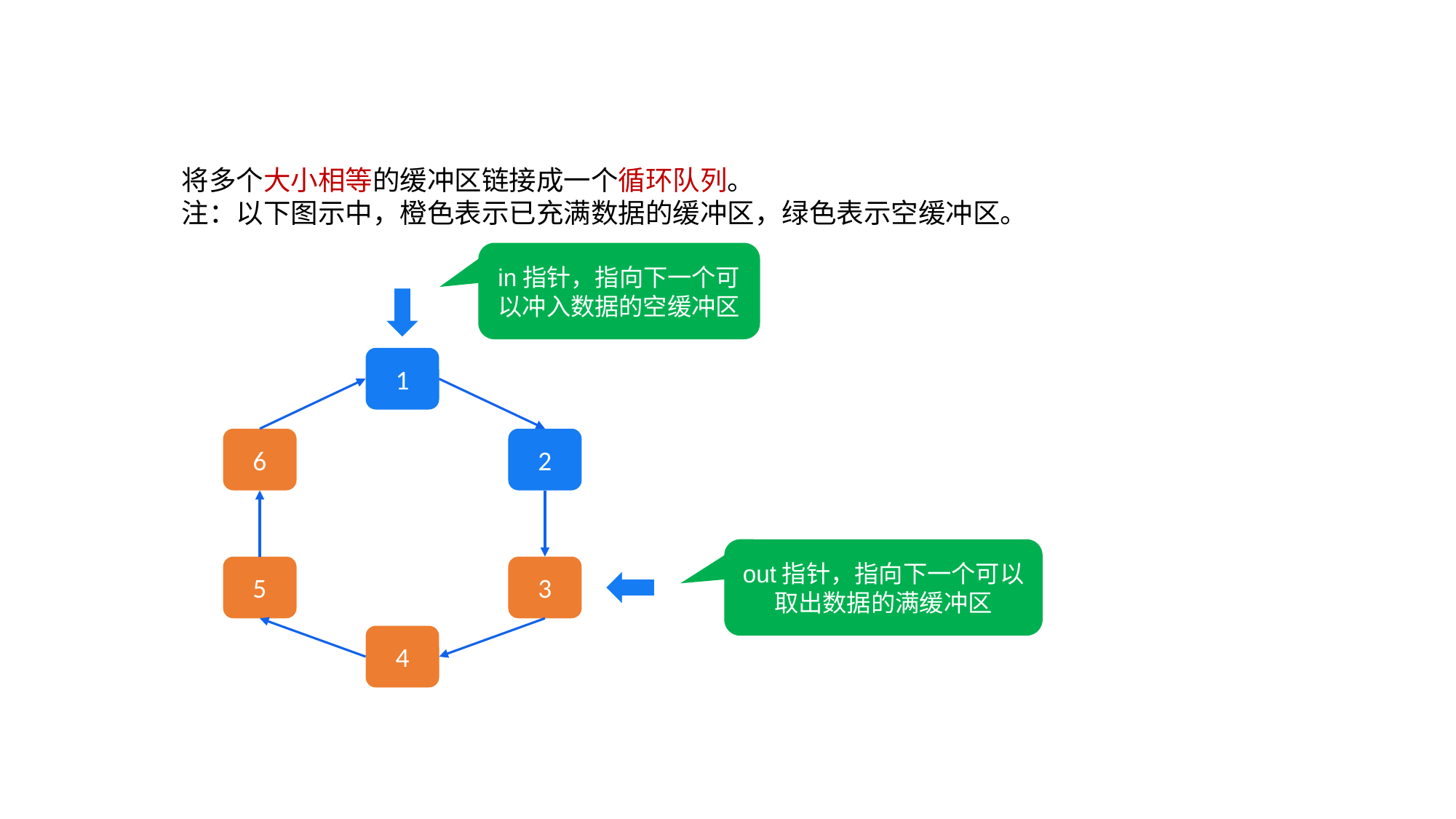

将多个大小相等的缓冲区链接成一个循环队列。
注：以下图示中，橙色表示已充满数据的缓冲区，绿色表示空缓冲区。
in指针，指向下一个可以冲入数据的空缓冲区

1
6
2
out指针，指向下一个可以取出数据的满缓冲区
5
3

4